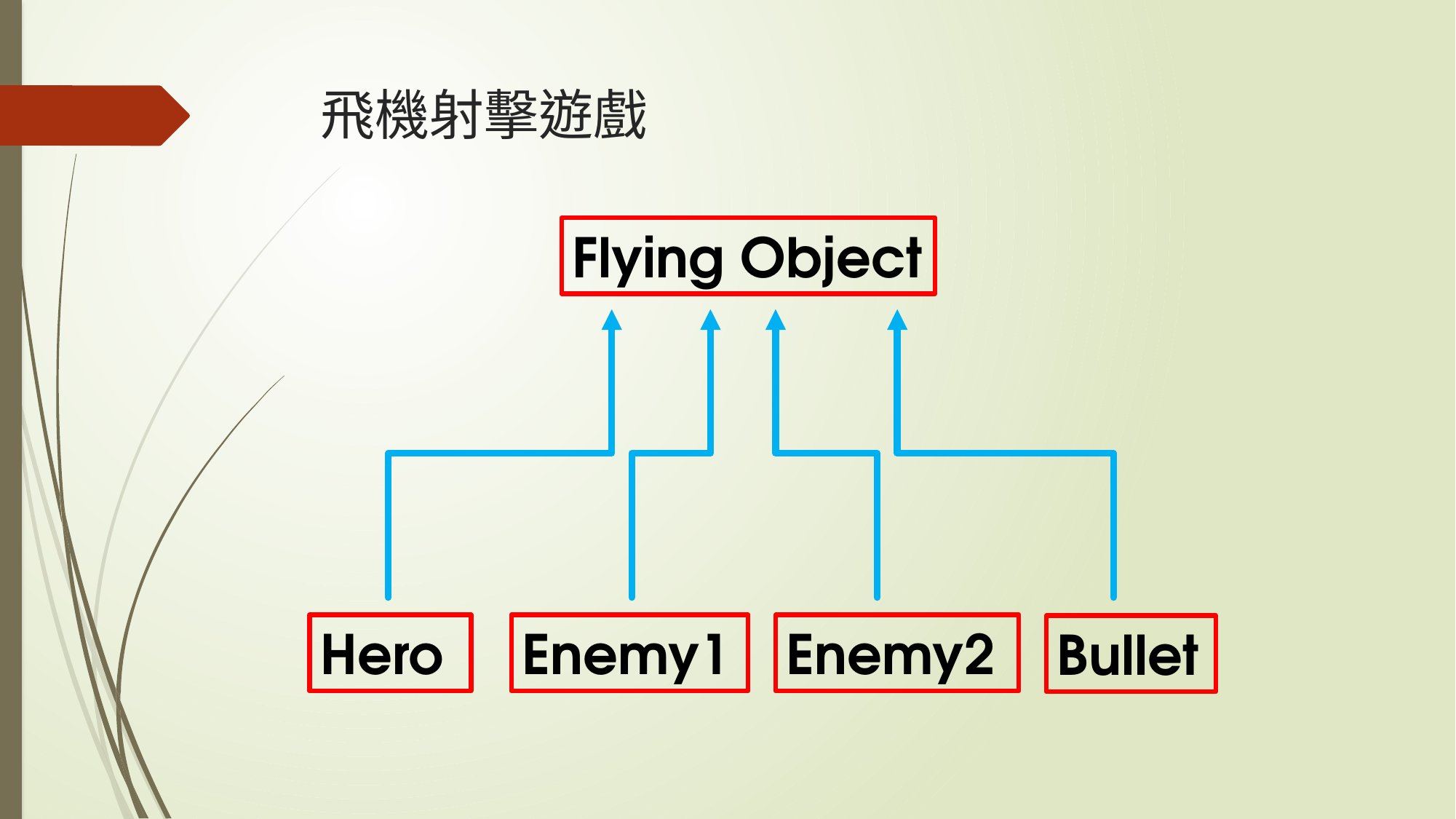

# 飛機射擊遊戲
Flying Object
Enemy2
Enemy1
Hero
Bullet